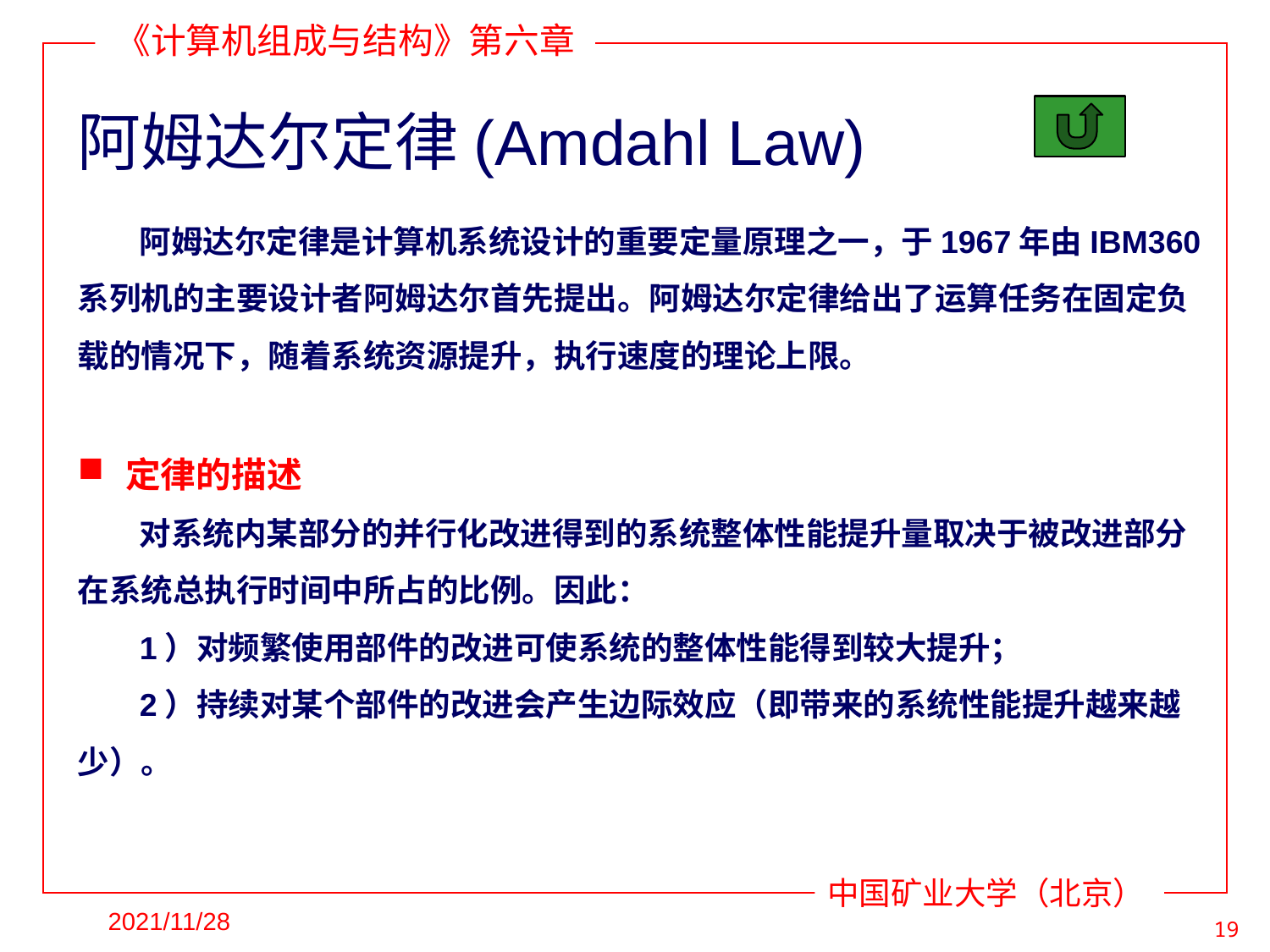

# 阿姆达尔定律(Amdahl Law)

阿姆达尔定律是计算机系统设计的重要定量原理之一，于1967年由IBM360系列机的主要设计者阿姆达尔首先提出。阿姆达尔定律给出了运算任务在固定负载的情况下，随着系统资源提升，执行速度的理论上限。

定律的描述
对系统内某部分的并行化改进得到的系统整体性能提升量取决于被改进部分在系统总执行时间中所占的比例。因此：
1）对频繁使用部件的改进可使系统的整体性能得到较大提升；
2）持续对某个部件的改进会产生边际效应（即带来的系统性能提升越来越少）。

2021/11/28